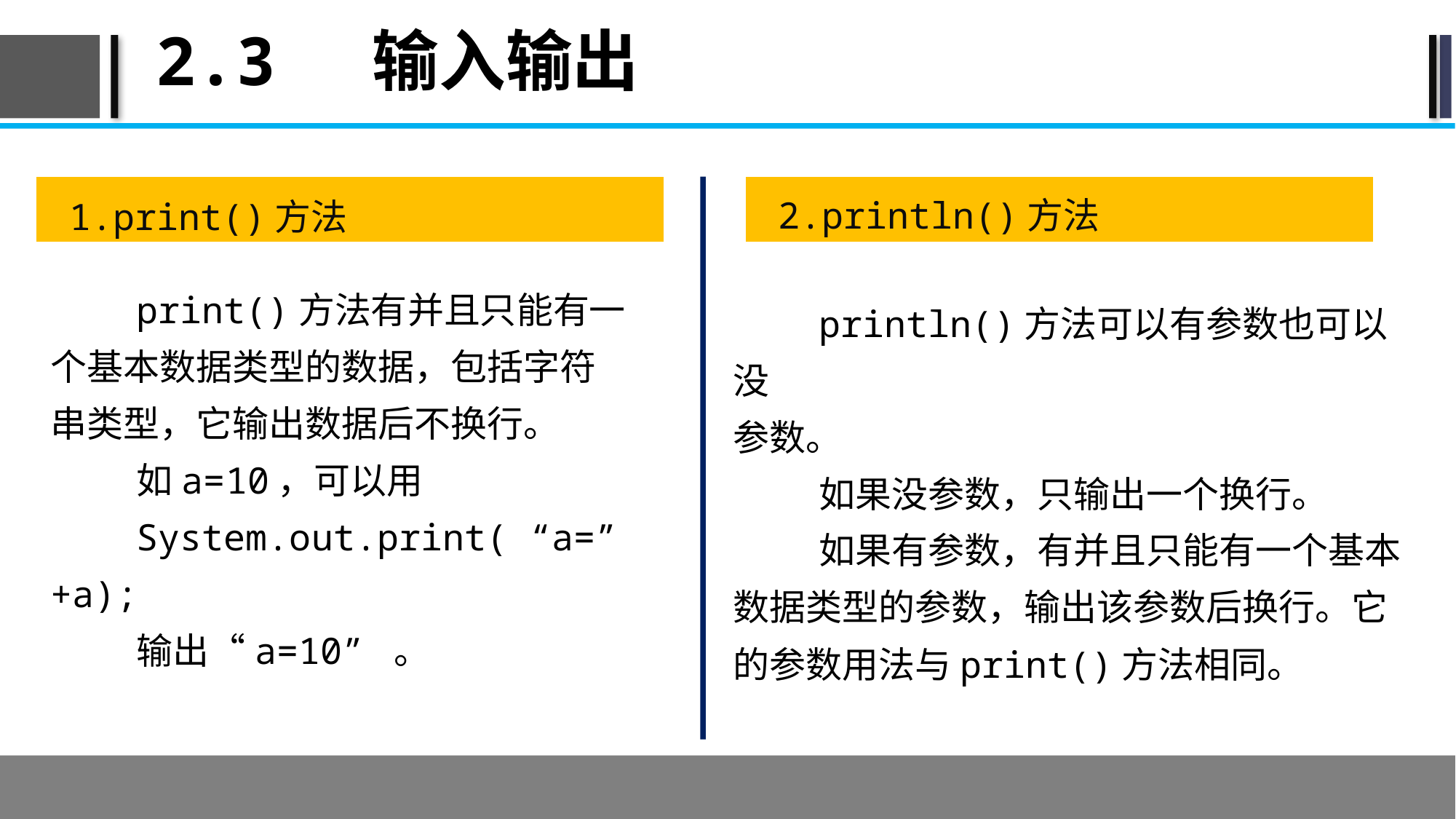

# 2.3  输入输出

2.println()方法
1.print()方法
print()方法有并且只能有一个基本数据类型的数据，包括字符串类型，它输出数据后不换行。
如a=10，可以用
System.out.print( “a=”+a);
输出“a=10” 。
println()方法可以有参数也可以没
参数。
如果没参数，只输出一个换行。
如果有参数，有并且只能有一个基本数据类型的参数，输出该参数后换行。它的参数用法与print()方法相同。